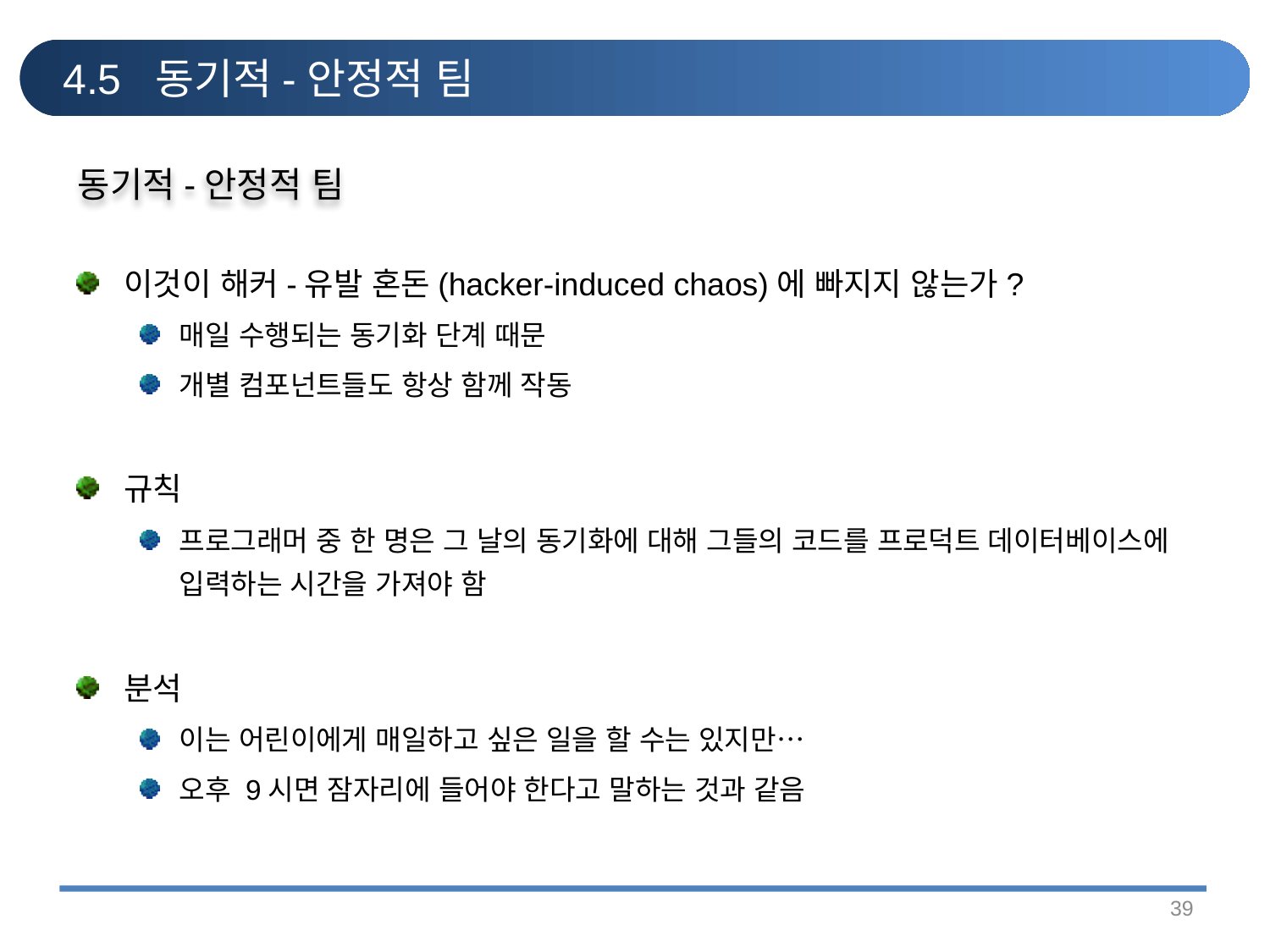

# 4.5  동기적-안정적 팀
동기적-안정적 팀
이것이 해커-유발 혼돈(hacker-induced chaos)에 빠지지 않는가?
매일 수행되는 동기화 단계 때문
개별 컴포넌트들도 항상 함께 작동

규칙
프로그래머 중 한 명은 그 날의 동기화에 대해 그들의 코드를 프로덕트 데이터베이스에 입력하는 시간을 가져야 함

분석
이는 어린이에게 매일하고 싶은 일을 할 수는 있지만…
오후 9시면 잠자리에 들어야 한다고 말하는 것과 같음
39